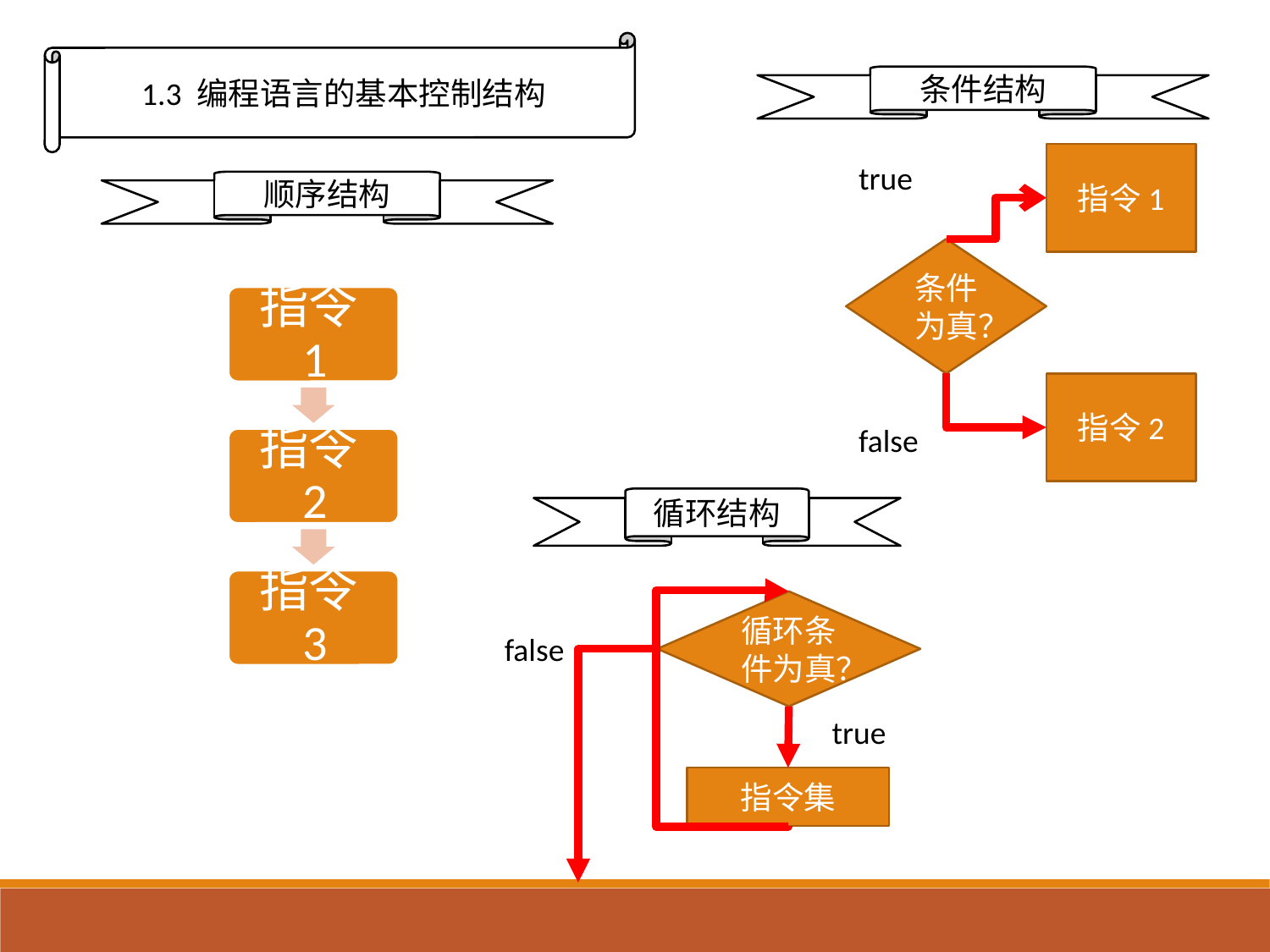

1.3 编程语言的基本控制结构
条件结构
指令1
true
顺序结构
条件为真？
指令1

指令2

指令3
指令2
false
循环结构
循环条件为真？
false
true
指令集